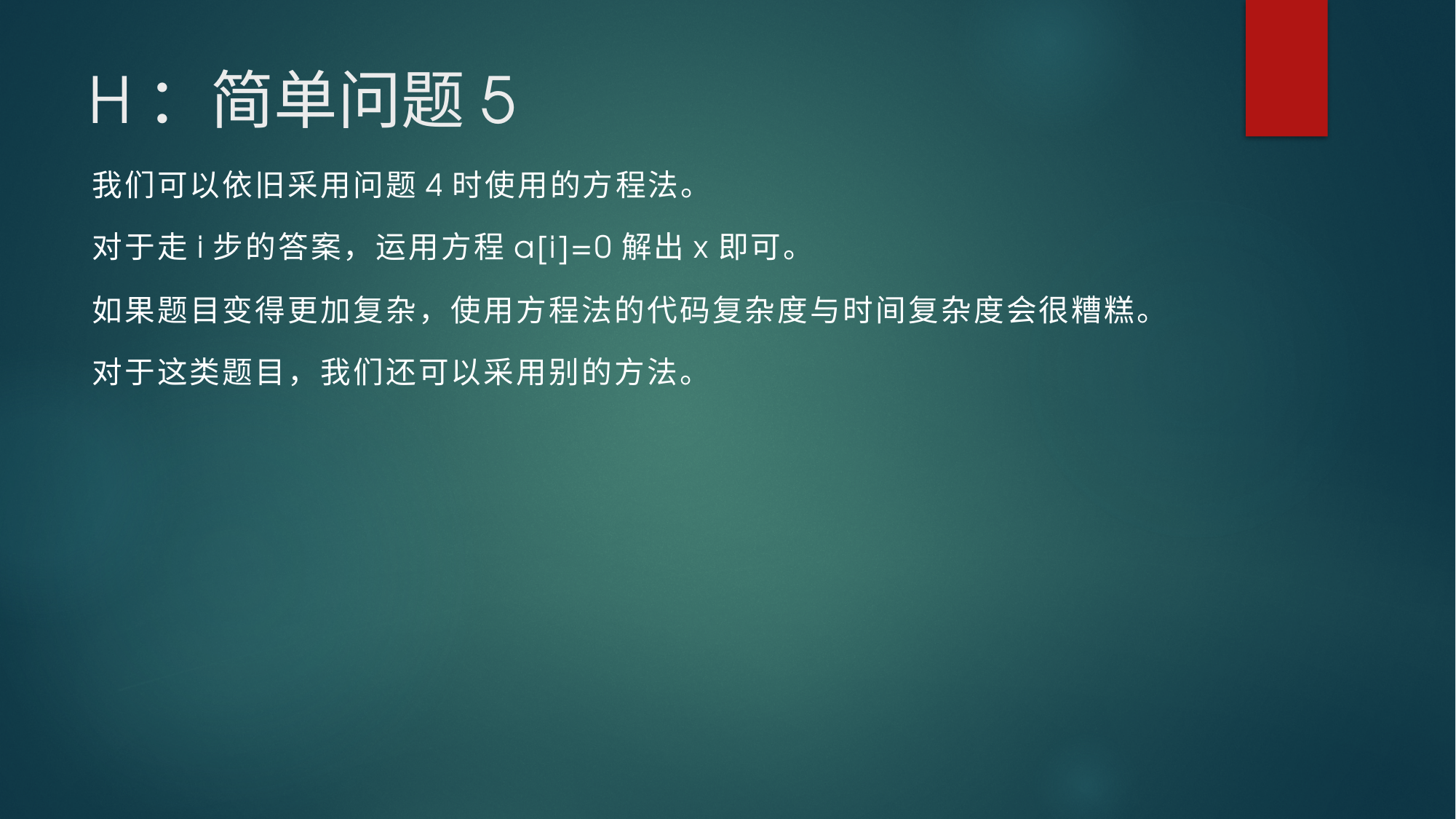

# H：简单问题5
我们可以依旧采用问题4时使用的方程法。
对于走i步的答案，运用方程a[i]=0解出x即可。
如果题目变得更加复杂，使用方程法的代码复杂度与时间复杂度会很糟糕。
对于这类题目，我们还可以采用别的方法。